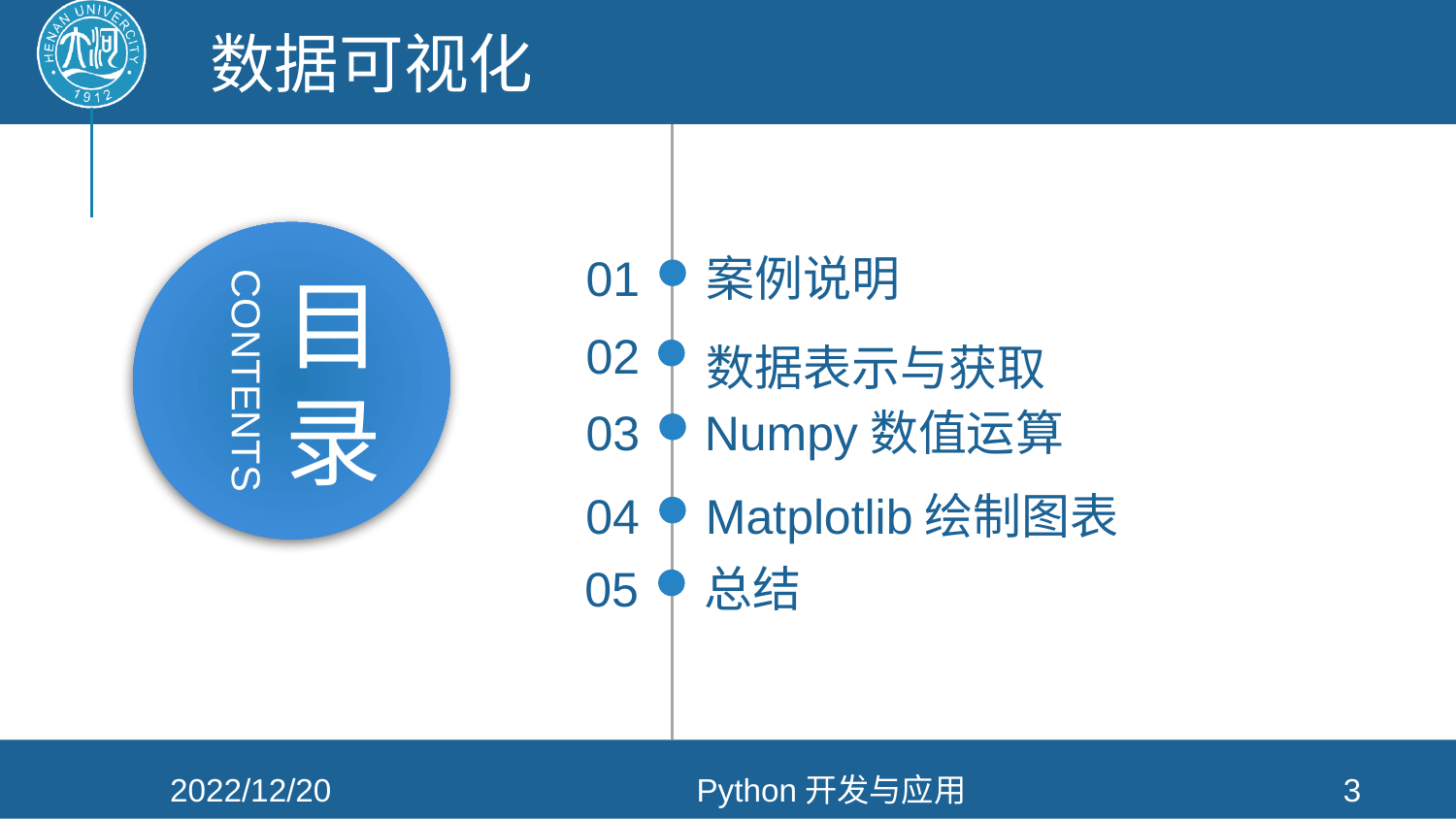

数据可视化
01
案例说明

02
数据表示与获取

03
Numpy数值运算

04
Matplotlib绘制图表

05
总结

2022/12/20
Python开发与应用
3